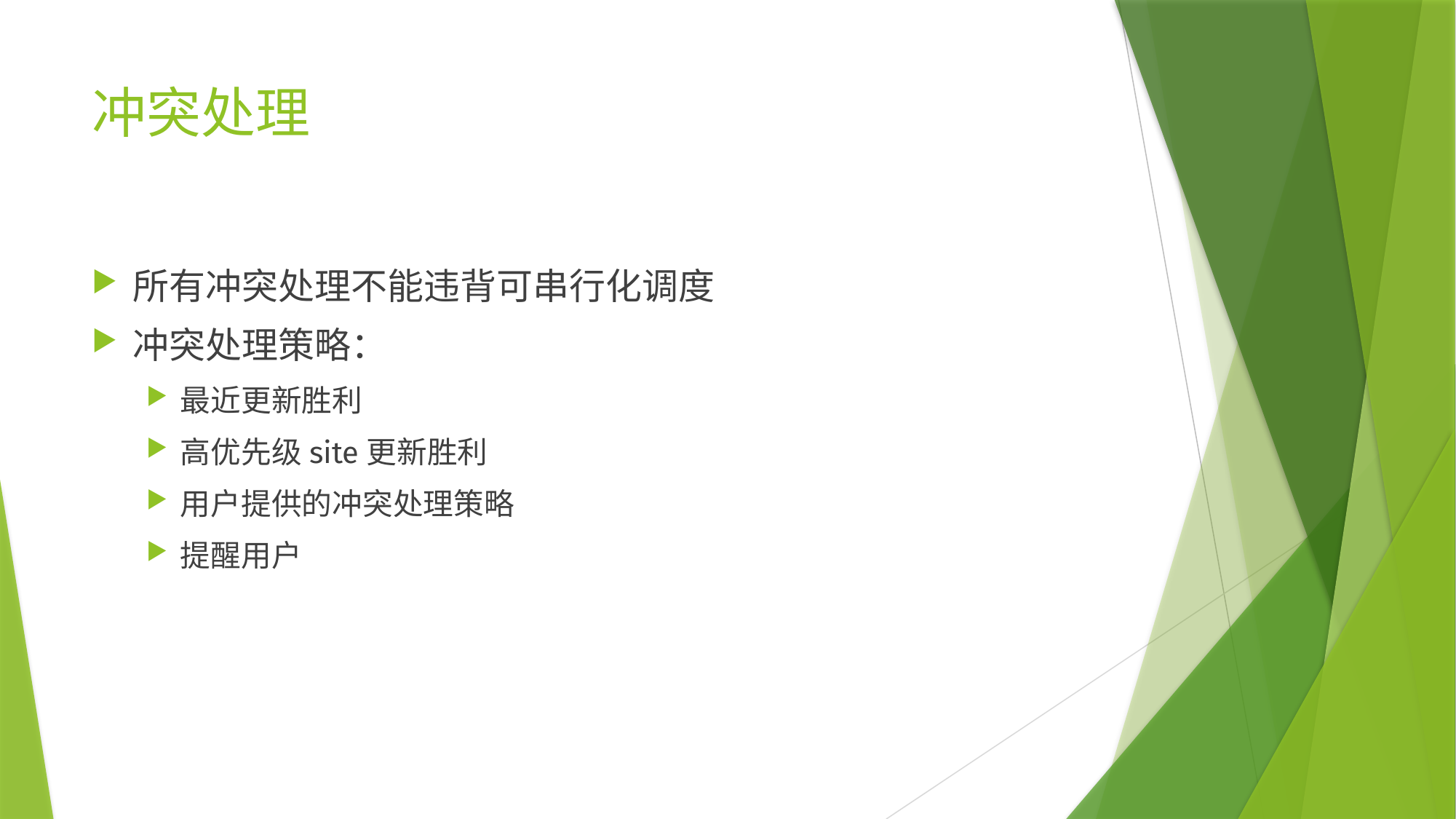

# 冲突处理
所有冲突处理不能违背可串行化调度
冲突处理策略：
最近更新胜利
高优先级site更新胜利
用户提供的冲突处理策略
提醒用户